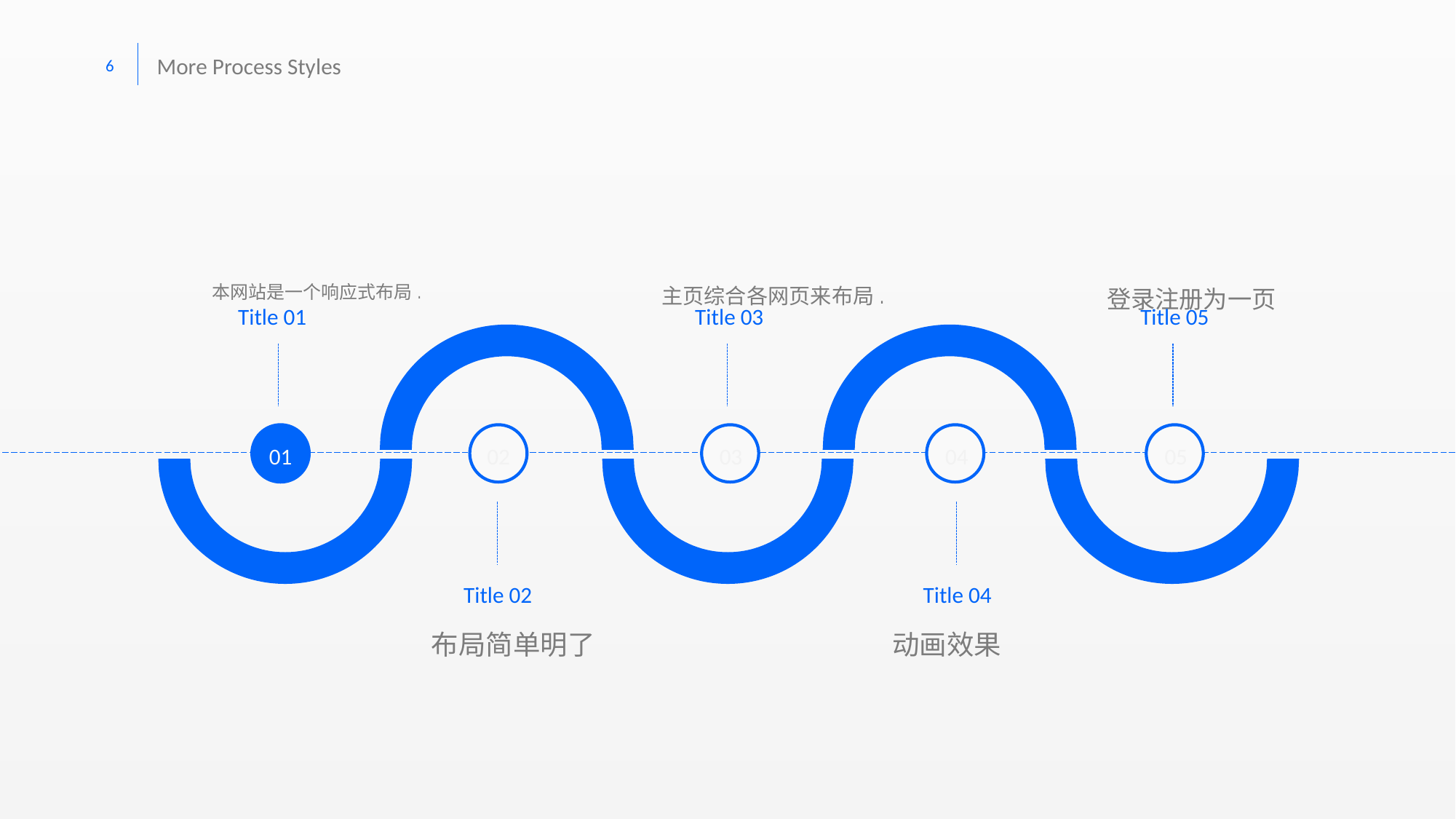

More Process Styles
本网站是一个响应式布局.
主页综合各网页来布局.
登录注册为一页
Title 01
Title 03
Title 05

01
02
03
04
05

Title 02
Title 04
布局简单明了
动画效果